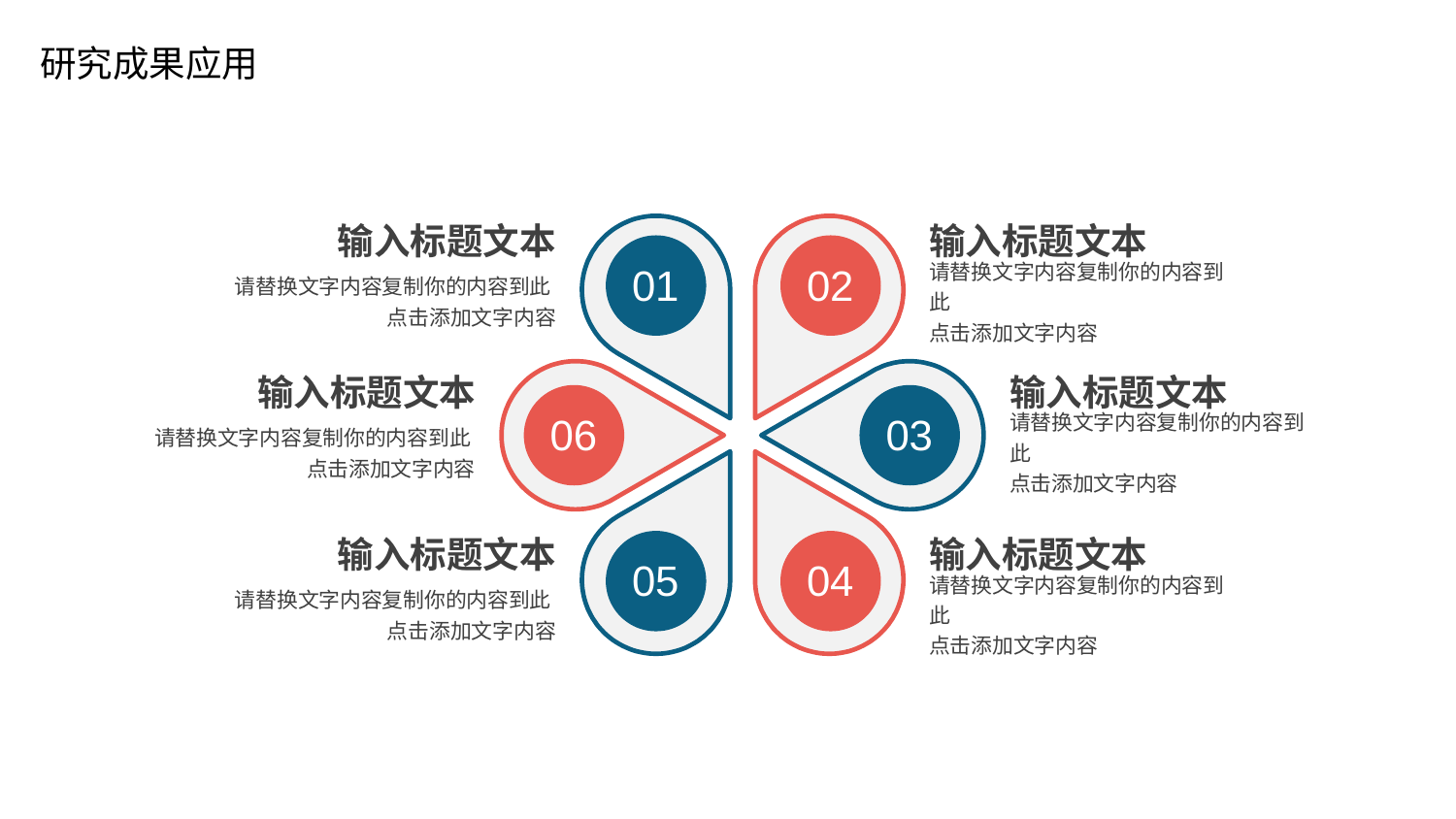

01
02

06
03

05
04
输入标题文本
请替换文字内容复制你的内容到此
点击添加文字内容
输入标题文本
请替换文字内容复制你的内容到此
点击添加文字内容
输入标题文本
请替换文字内容复制你的内容到此
点击添加文字内容
输入标题文本
请替换文字内容复制你的内容到此
点击添加文字内容
输入标题文本
请替换文字内容复制你的内容到此
点击添加文字内容
输入标题文本
请替换文字内容复制你的内容到此
点击添加文字内容